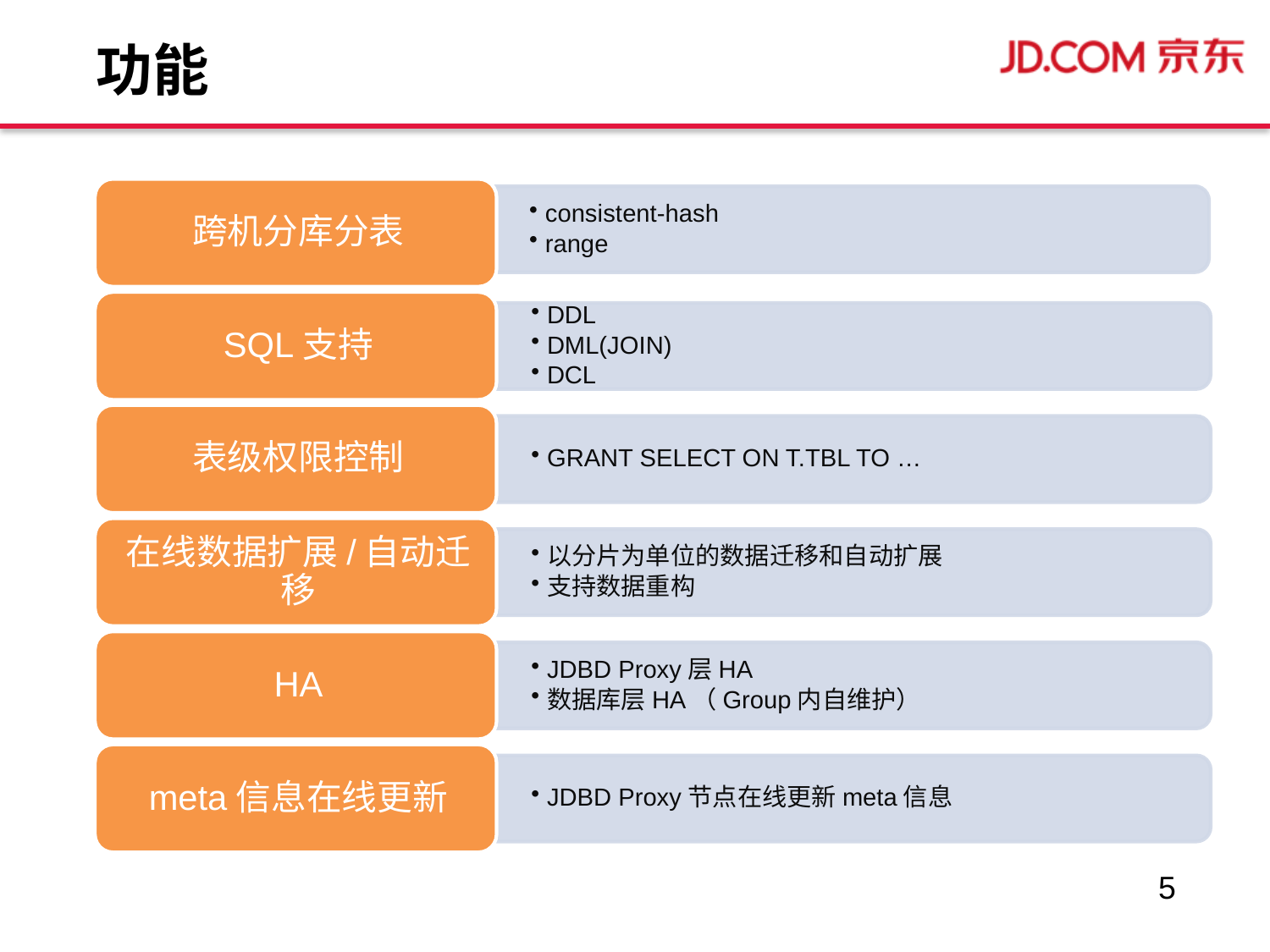

功能

consistent-hash
range
跨机分库分表
DDL
DML(JOIN)
DCL
SQL支持
GRANT SELECT ON T.TBL TO …
表级权限控制
以分片为单位的数据迁移和自动扩展
支持数据重构
在线数据扩展/自动迁移
JDBD Proxy层HA
数据库层HA（Group内自维护）
HA
JDBD Proxy节点在线更新meta信息
meta信息在线更新
5